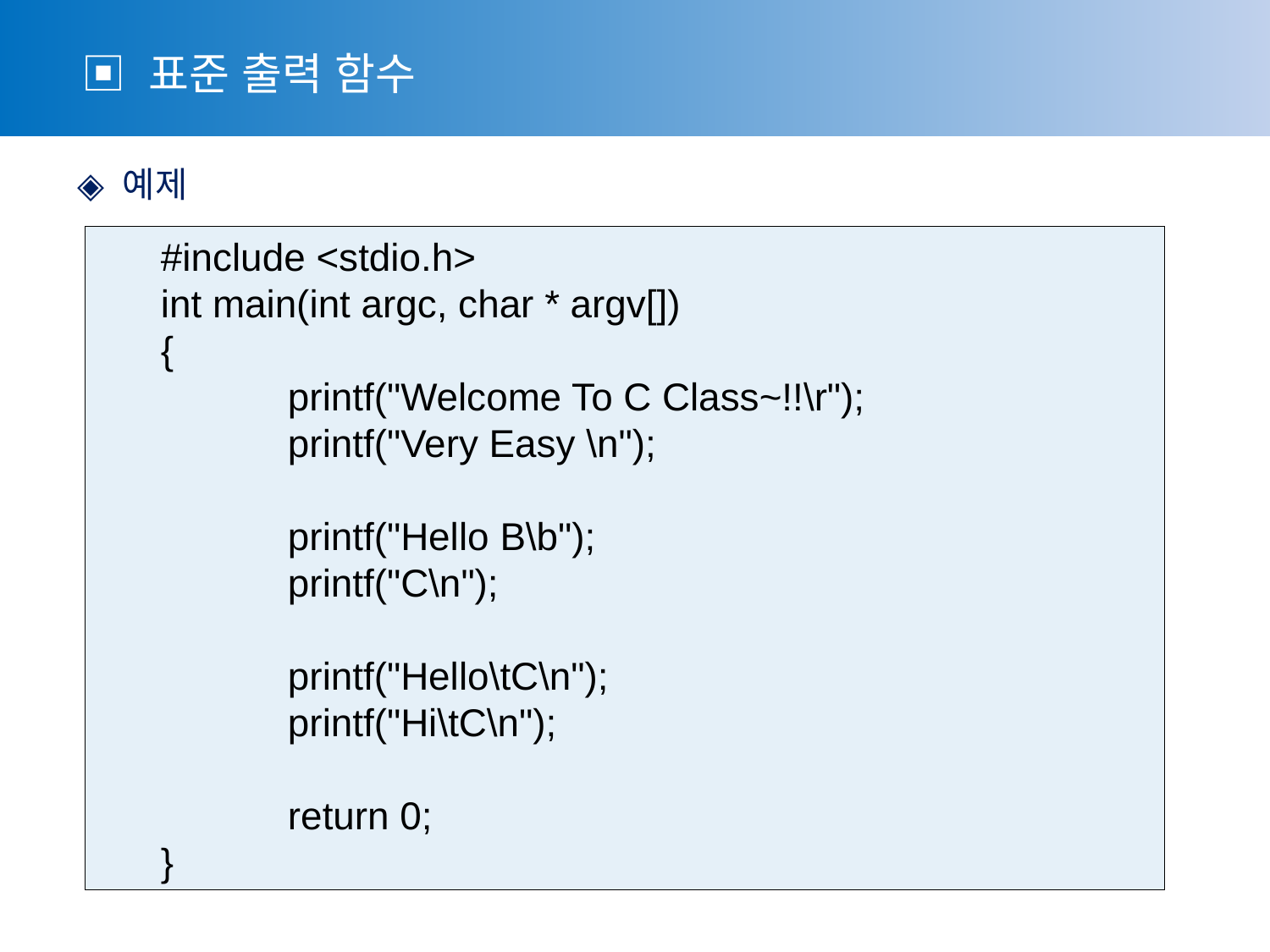

▣ 표준 출력 함수
 ◈ 예제

#include <stdio.h>
int main(int argc, char * argv[])
{
	printf("Welcome To C Class~!!\r");
	printf("Very Easy \n");

	printf("Hello B\b");
	printf("C\n");

	printf("Hello\tC\n");
	printf("Hi\tC\n");

	return 0;
}